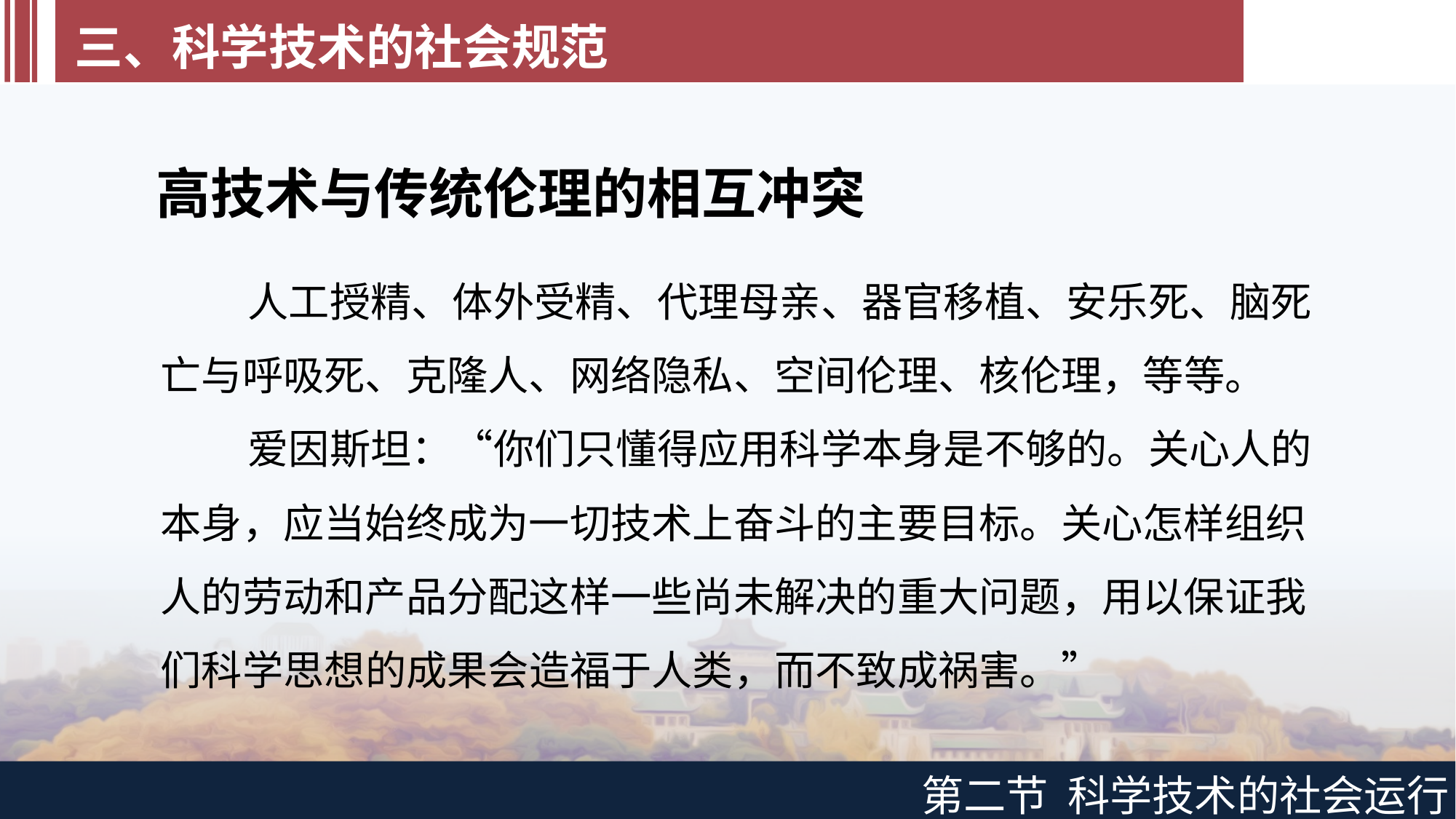

三、科学技术的社会规范
高技术与传统伦理的相互冲突
人工授精、体外受精、代理母亲、器官移植、安乐死、脑死亡与呼吸死、克隆人、网络隐私、空间伦理、核伦理，等等。
爱因斯坦：“你们只懂得应用科学本身是不够的。关心人的本身，应当始终成为一切技术上奋斗的主要目标。关心怎样组织人的劳动和产品分配这样一些尚未解决的重大问题，用以保证我们科学思想的成果会造福于人类，而不致成祸害。”
第二节  科学技术的社会运行